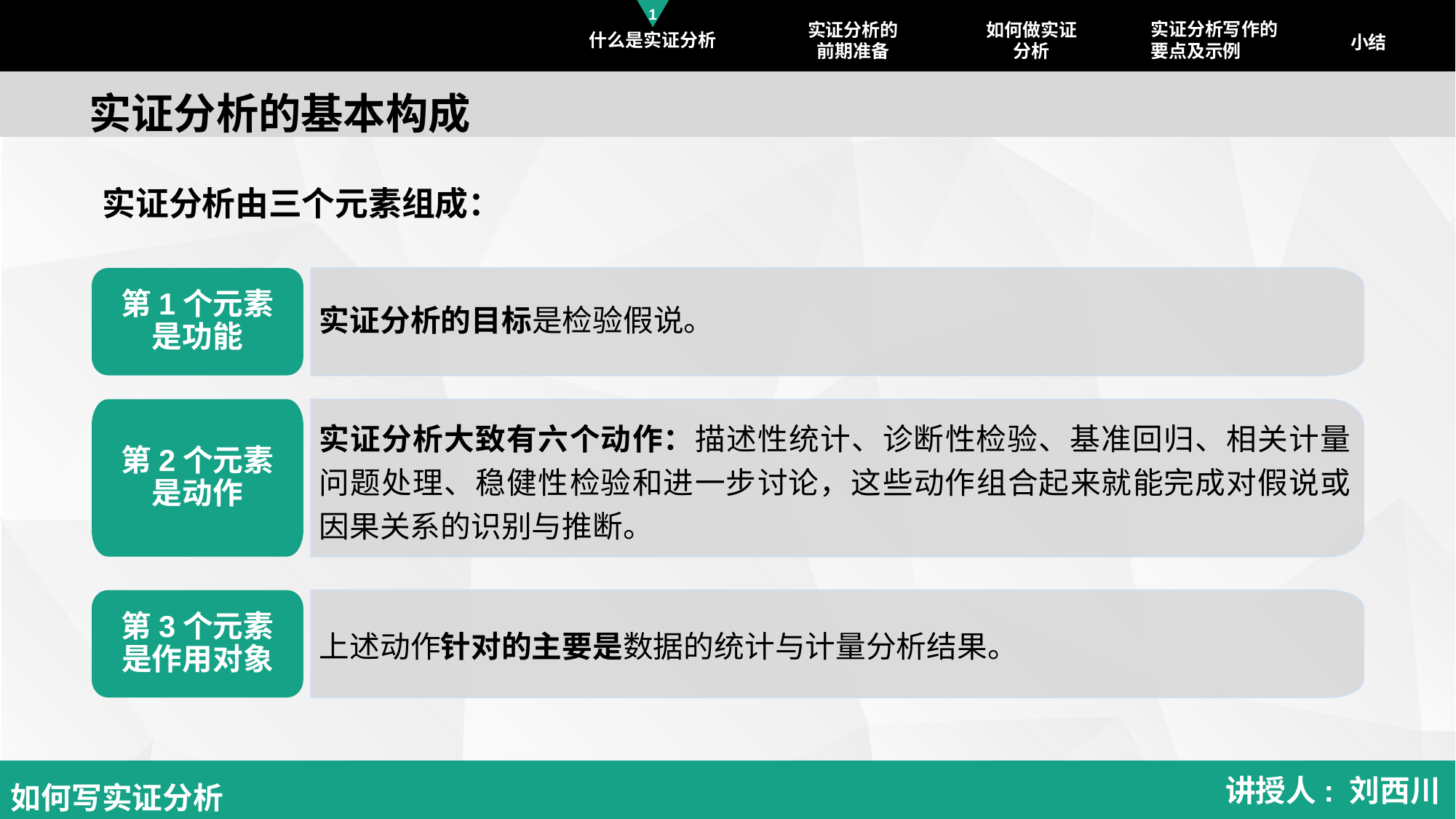

1
什么是实证分析
实证分析写作的要点及示例
如何做实证
分析
小结
实证分析的
前期准备

实证分析的基本构成
实证分析由三个元素组成：
第1个元素是功能
实证分析的目标是检验假说。
第2个元素是动作
实证分析大致有六个动作：描述性统计、诊断性检验、基准回归、相关计量问题处理、稳健性检验和进一步讨论，这些动作组合起来就能完成对假说或因果关系的识别与推断。
上述动作针对的主要是数据的统计与计量分析结果。
第3个元素是作用对象

如何写实证分析
          讲授人: 刘西川